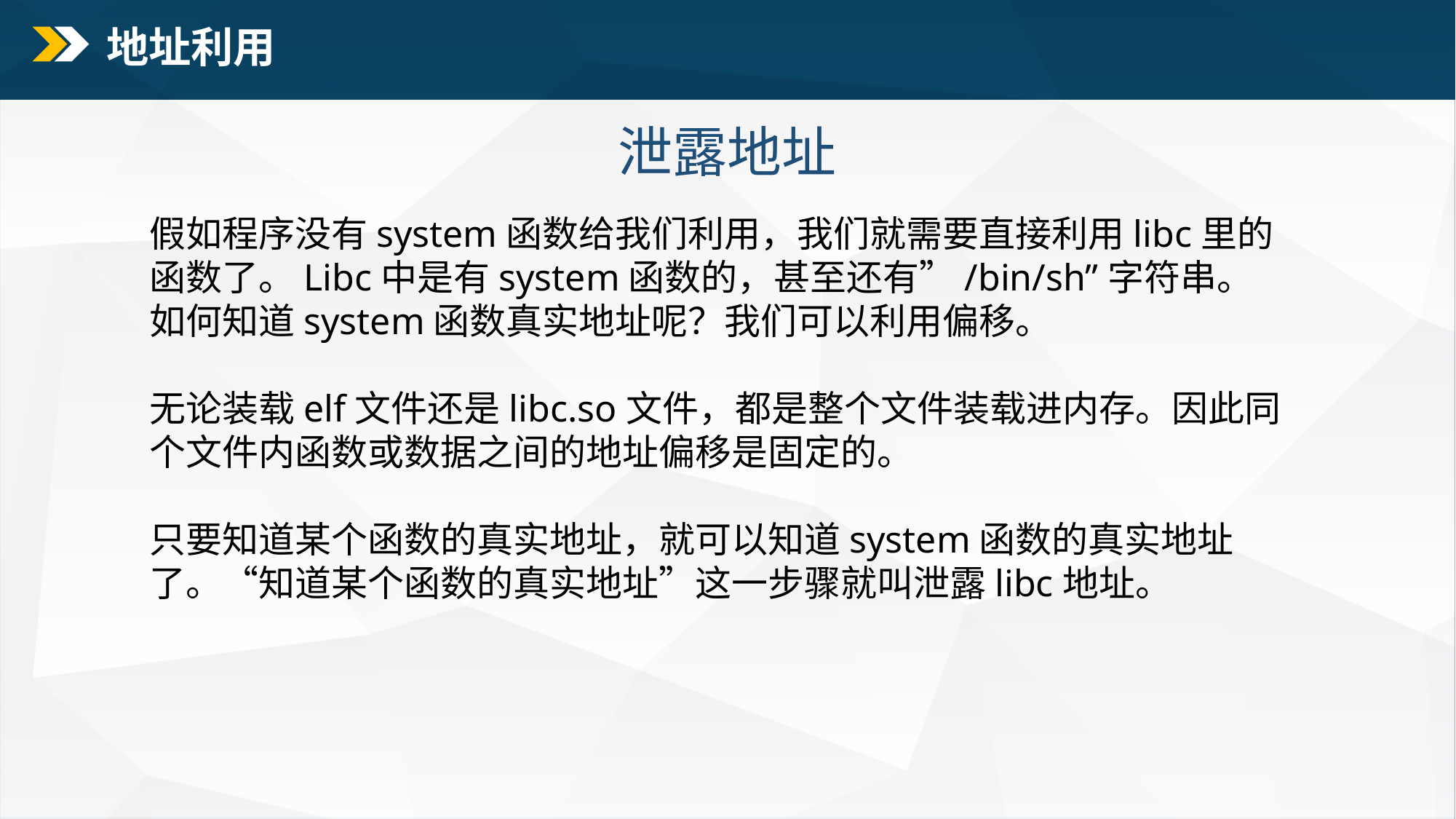

地址利用

泄露地址
假如程序没有system函数给我们利用，我们就需要直接利用libc里的函数了。Libc中是有system函数的，甚至还有”/bin/sh”字符串。
如何知道system函数真实地址呢？我们可以利用偏移。

无论装载elf文件还是libc.so文件，都是整个文件装载进内存。因此同个文件内函数或数据之间的地址偏移是固定的。

只要知道某个函数的真实地址，就可以知道system函数的真实地址了。“知道某个函数的真实地址”这一步骤就叫泄露libc地址。